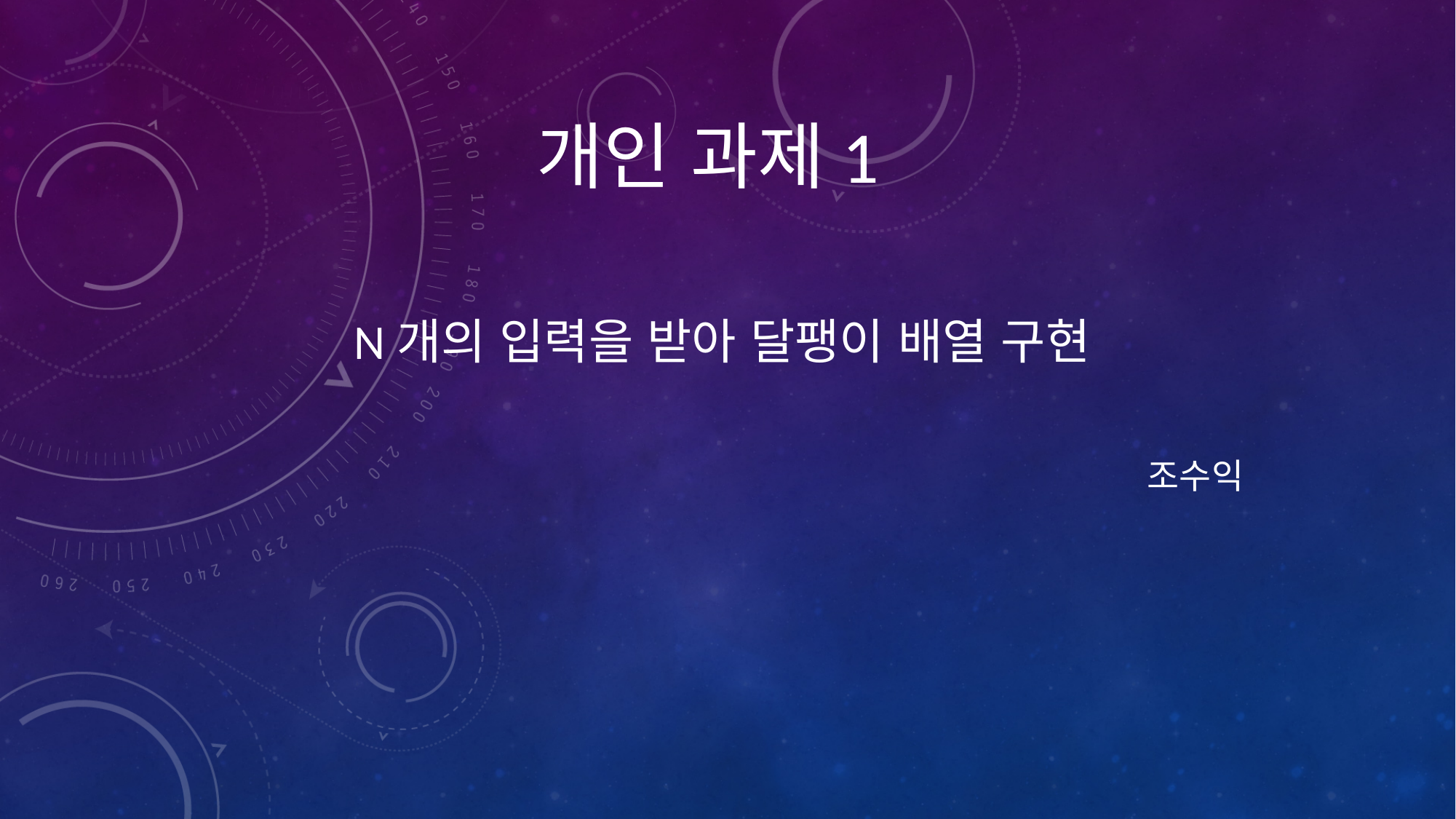

# 개인 과제1
N개의 입력을 받아 달팽이 배열 구현
조수익